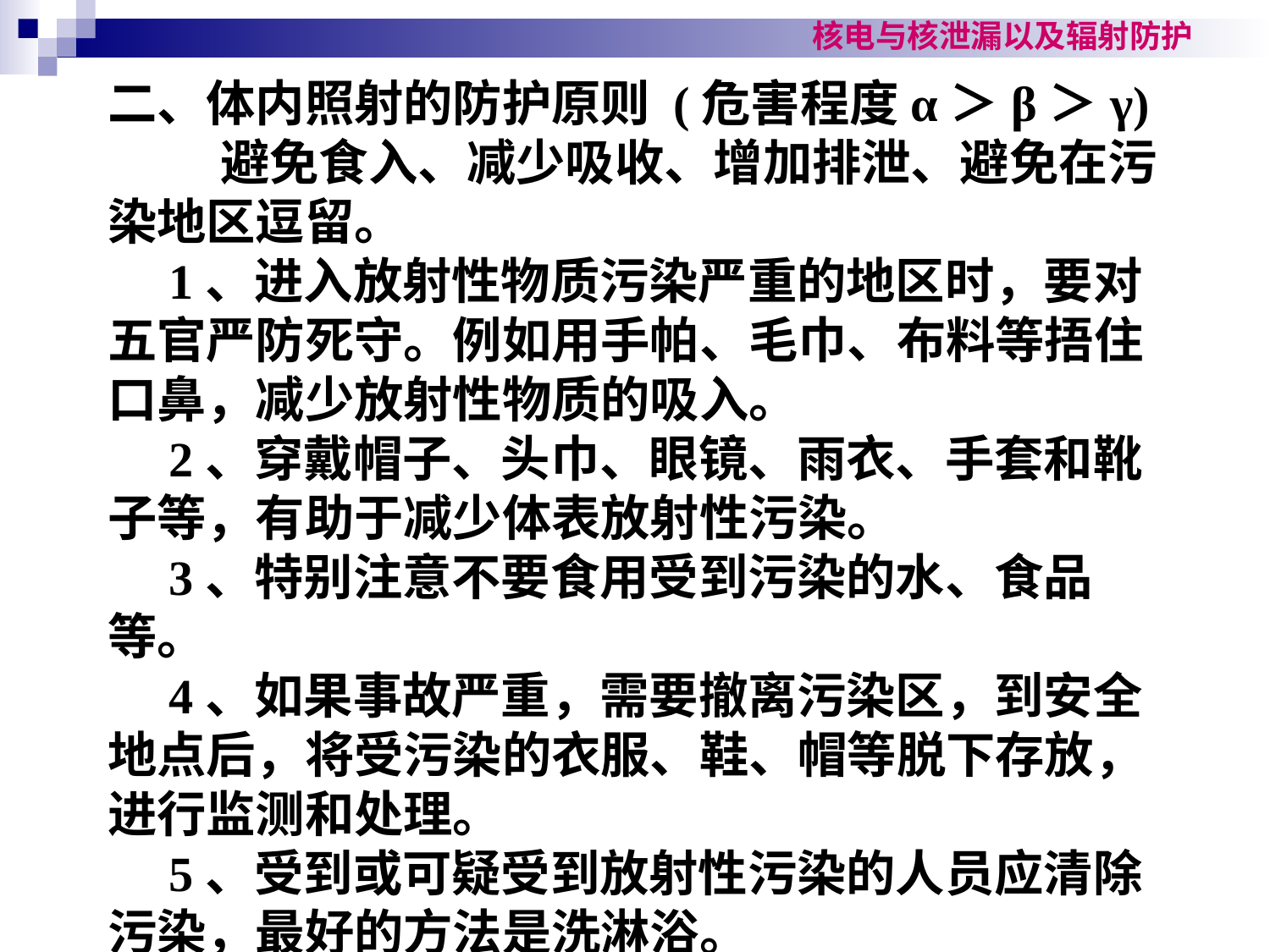

二、体内照射的防护原则 (危害程度α＞β＞γ)
         避免食入、减少吸收、增加排泄、避免在污染地区逗留。
　1、进入放射性物质污染严重的地区时，要对五官严防死守。例如用手帕、毛巾、布料等捂住口鼻，减少放射性物质的吸入。
　2、穿戴帽子、头巾、眼镜、雨衣、手套和靴子等，有助于减少体表放射性污染。
　3、特别注意不要食用受到污染的水、食品等。
　4、如果事故严重，需要撤离污染区，到安全地点后，将受污染的衣服、鞋、帽等脱下存放，进行监测和处理。
　5、受到或可疑受到放射性污染的人员应清除污染，最好的方法是洗淋浴。